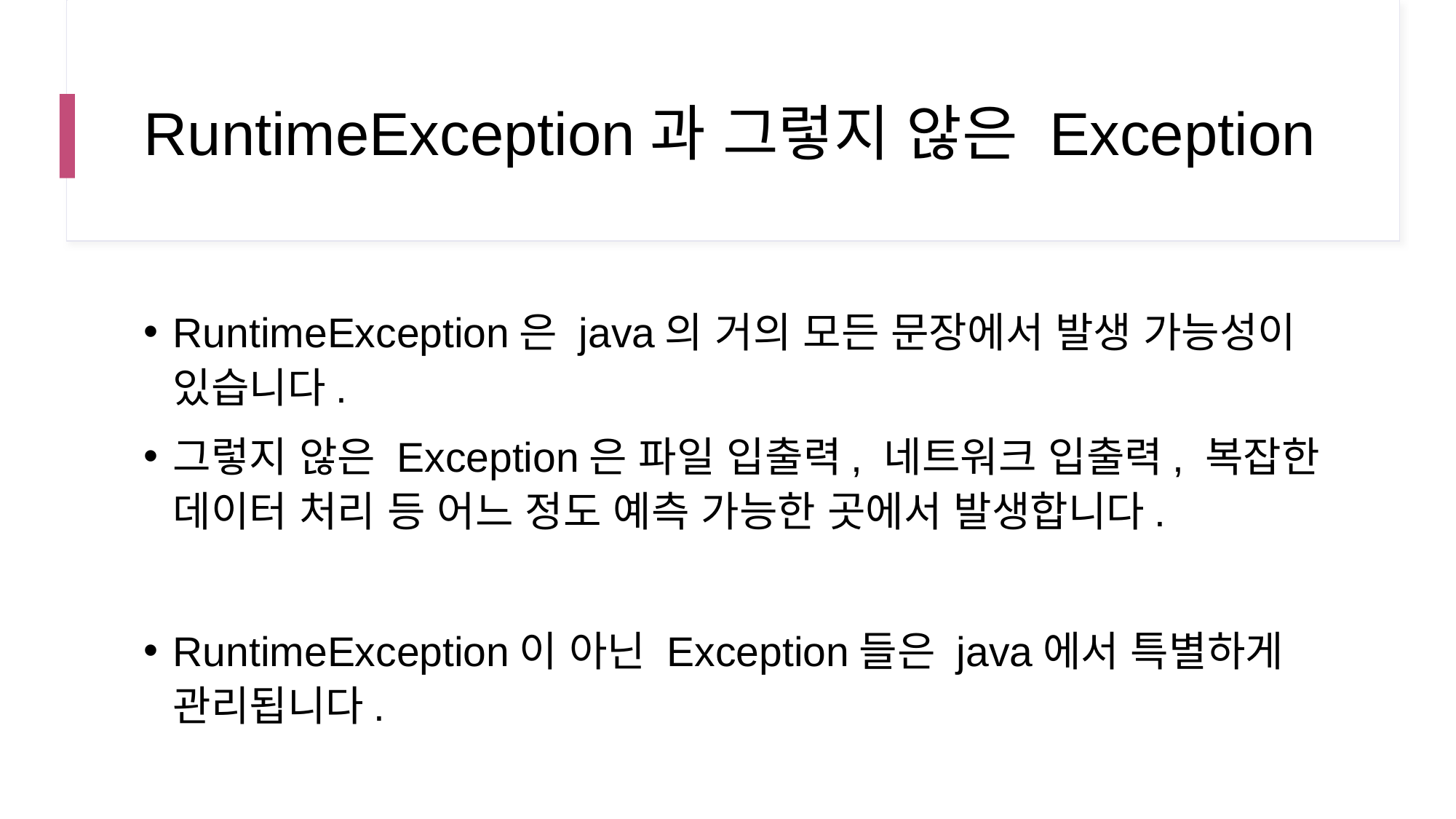

# RuntimeException과 그렇지 않은 Exception
RuntimeException은 java의 거의 모든 문장에서 발생 가능성이 있습니다.
그렇지 않은 Exception은 파일 입출력, 네트워크 입출력, 복잡한 데이터 처리 등 어느 정도 예측 가능한 곳에서 발생합니다.

RuntimeException이 아닌 Exception들은 java에서 특별하게 관리됩니다.